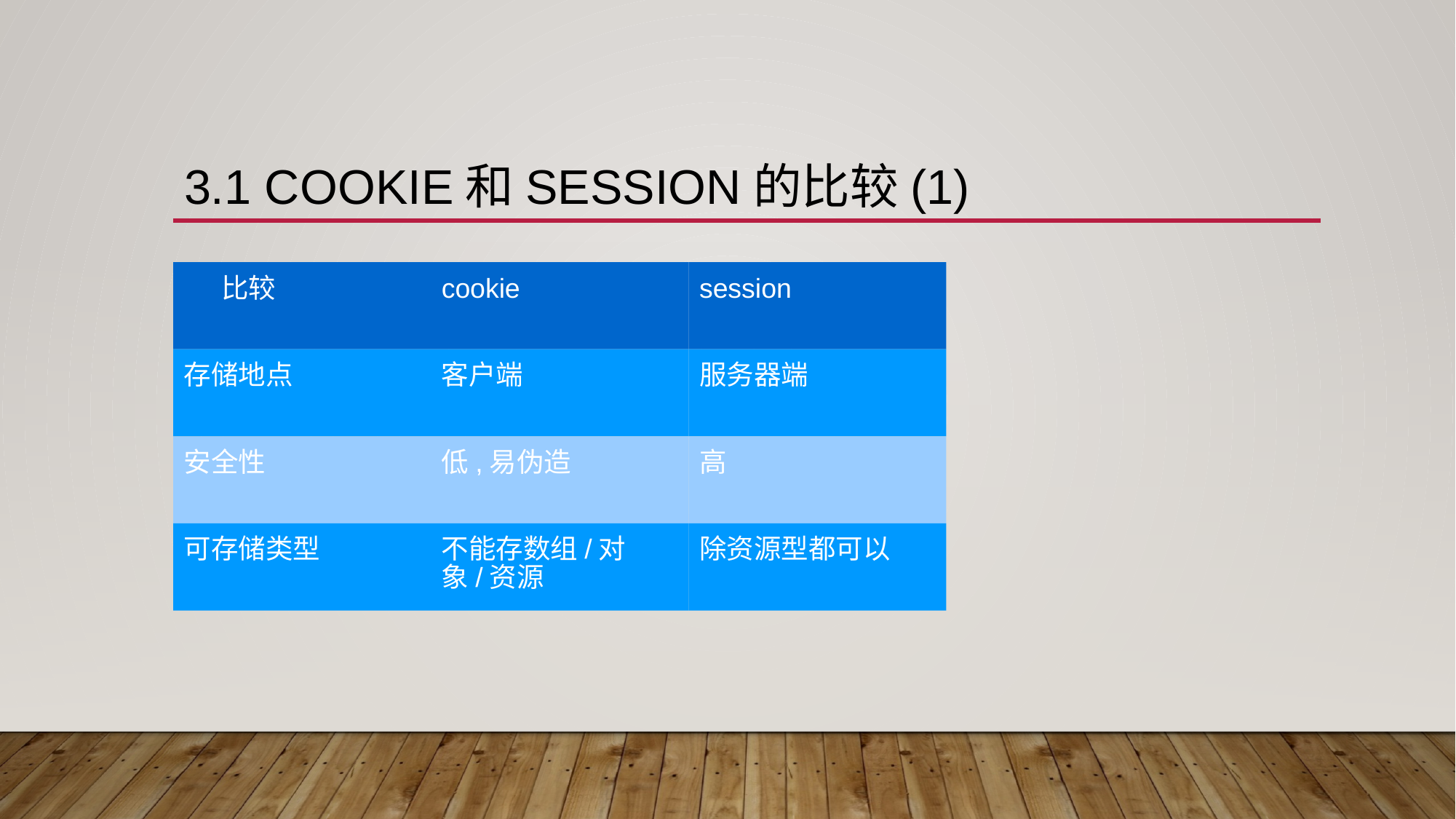

# 3.1 cookie和session的比较(1)
     比较
cookie
session
存储地点
客户端
服务器端
安全性
低,易伪造
高
可存储类型
不能存数组/对象/资源
除资源型都可以